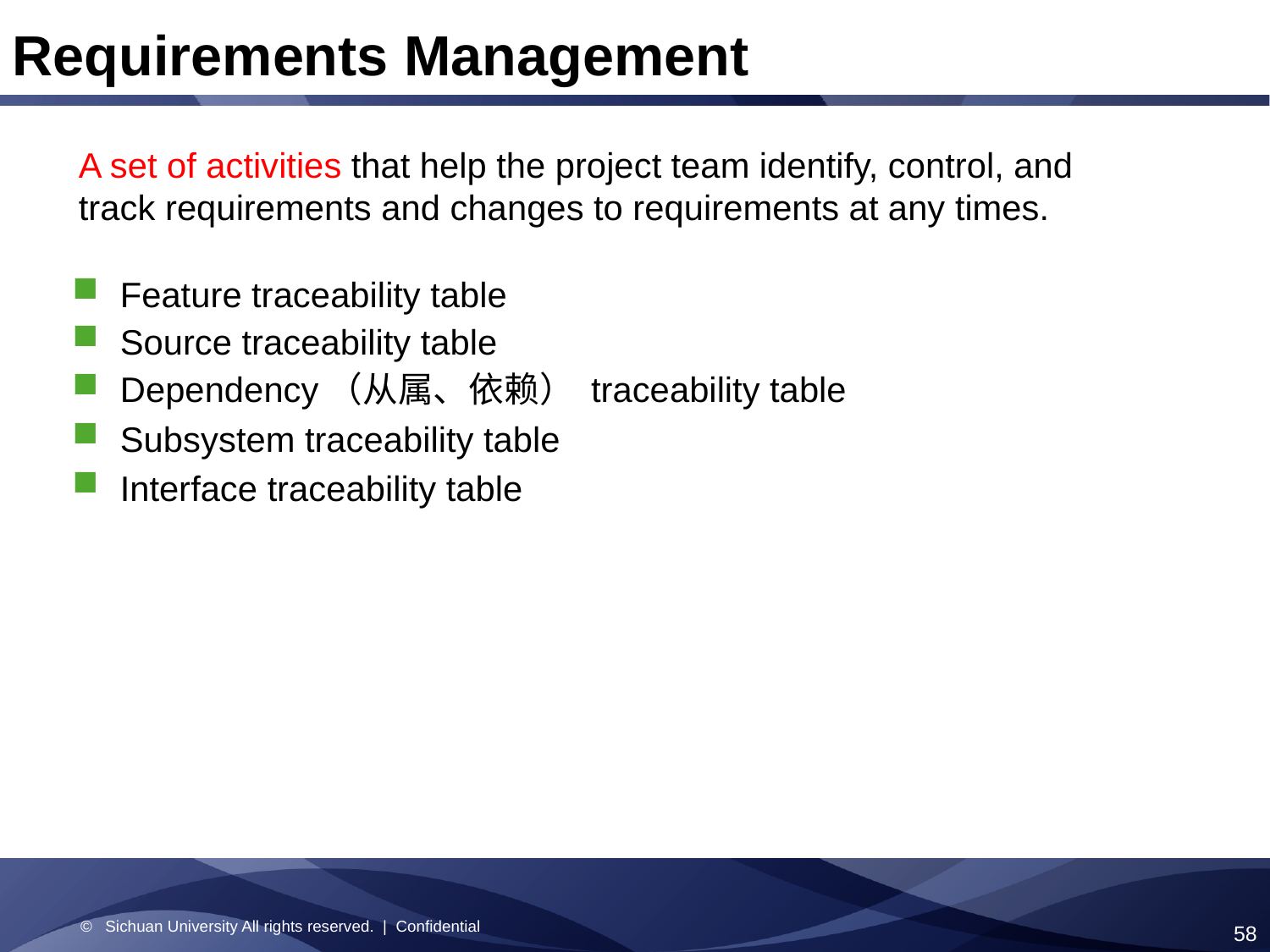

Requirements Management
A set of activities that help the project team identify, control, and
track requirements and changes to requirements at any times.
Feature traceability table
Source traceability table
Dependency（从属、依赖） traceability table
Subsystem traceability table
Interface traceability table
©   Sichuan University All rights reserved.  |  Confidential
58